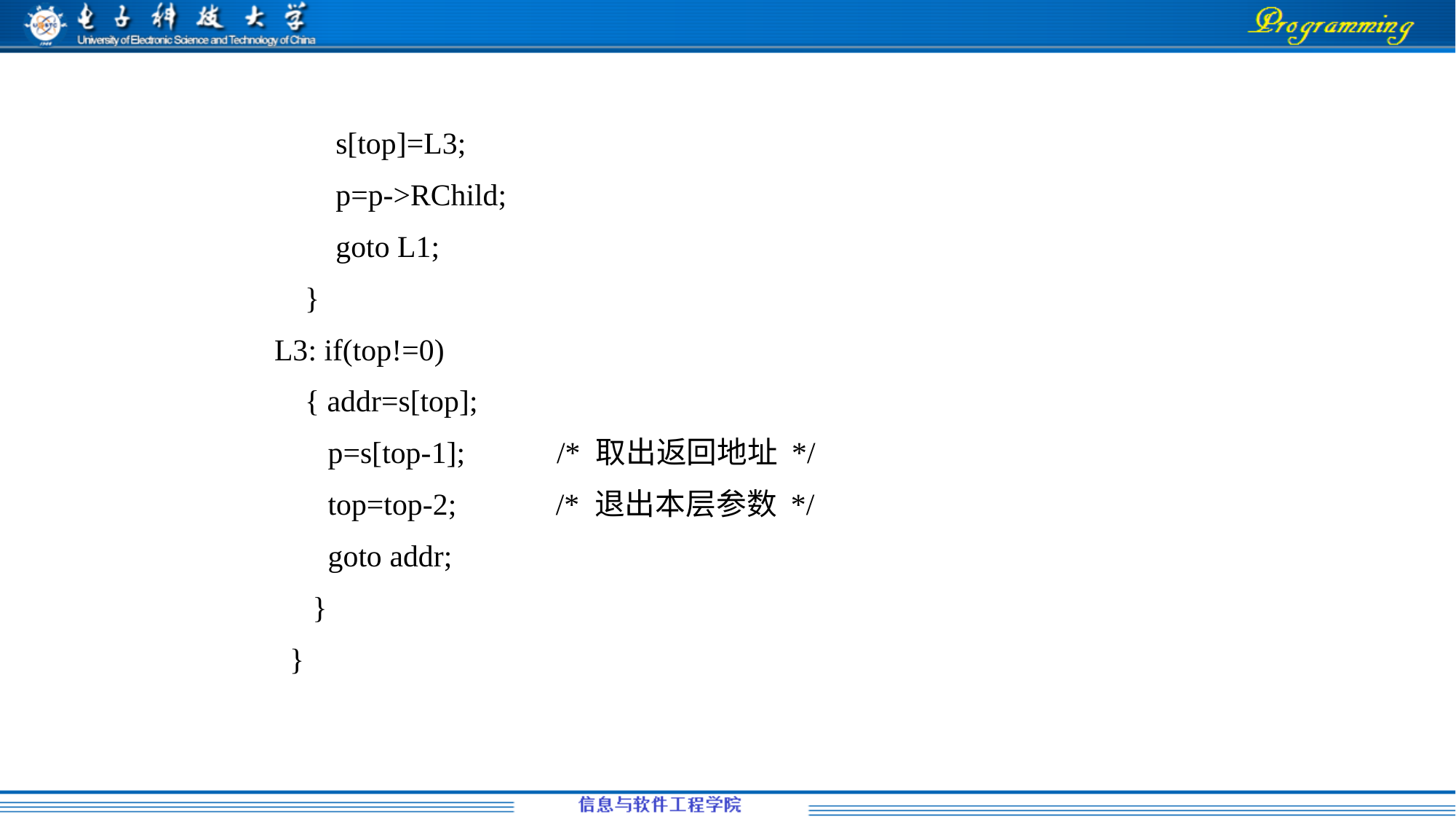

s[top]=L3;
        p=p->RChild;
        goto L1;
    }
L3: if(top!=0)
    { addr=s[top];
       p=s[top-1];            /* 取出返回地址 */
       top=top-2;             /* 退出本层参数 */
       goto addr;
     }
  }